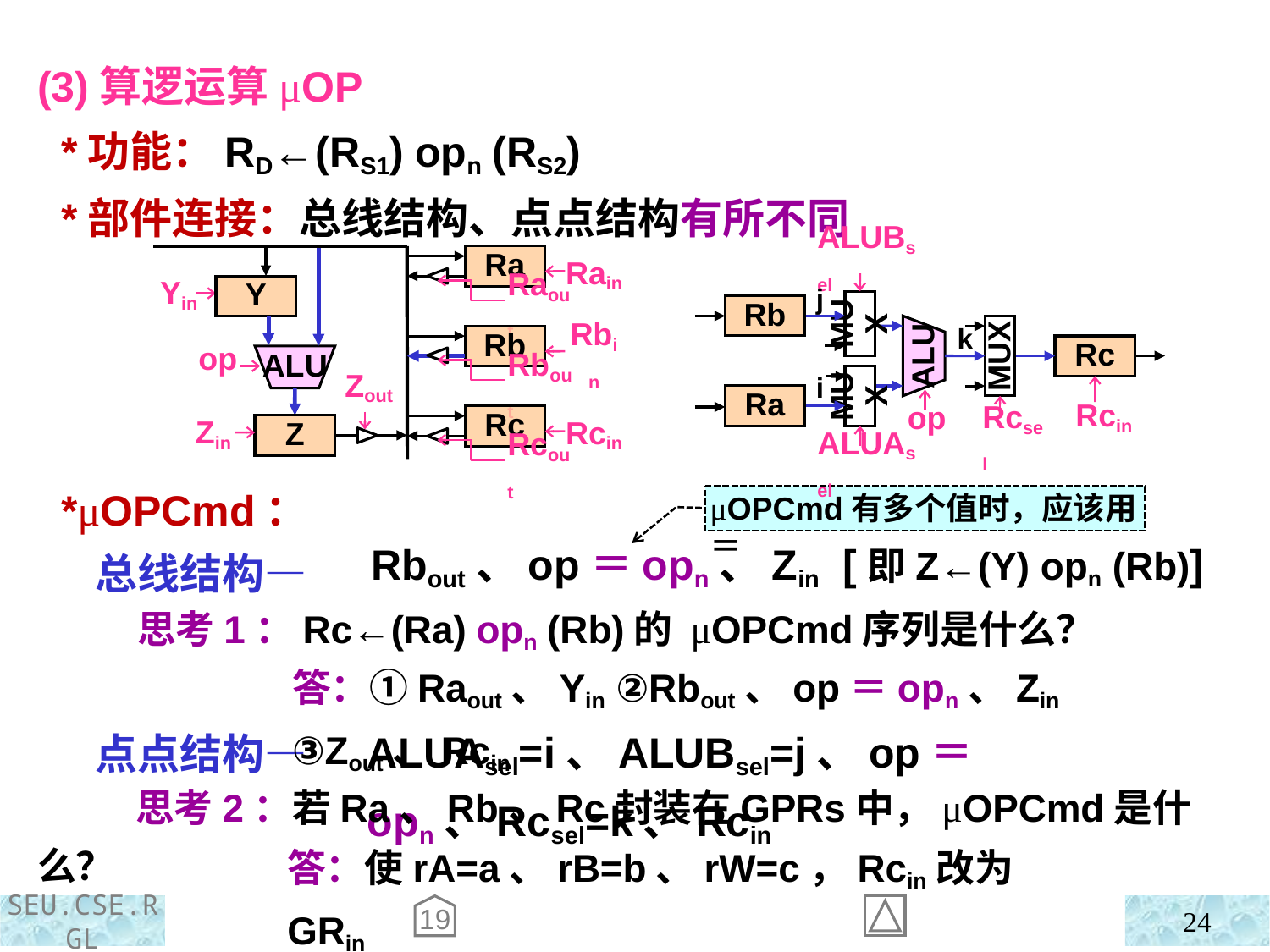

(3)算逻运算μOP
  *功能：RD←(RS1) opn (RS2)
  *部件连接：总线结构、点点结构有所不同

  *μOPCmd：
     总线结构—

     点点结构—
ALUBsel
j
Rb
MUX
k
ALU
Rc
MUX
i
MUX
Ra
Rcin
op
Rcsel
ALUAsel
Ra
Rain

Yin
Y
Raout
Rb
Rbin
op

ALU
Rbout
Zout
Rc
Zin
Rcin
Z

Rcout
μOPCmd有多个值时，应该用＝
Rbout、op＝opn、Zin  [即Z←(Y) opn (Rb)]
          思考1：Rc←(Ra) opn (Rb)的 μOPCmd序列是什么？
答：①Raout、Yin ②Rbout、op＝opn、Zin ③Zout、Rcin
ALUAsel=i、ALUBsel=j、op＝opn、Rcsel=k、Rcin
          思考2：若Ra、Rb、Rc封装在GPRs中，μOPCmd是什么？
答：使rA=a、rB=b、rW=c，Rcin改为GRin
19
24